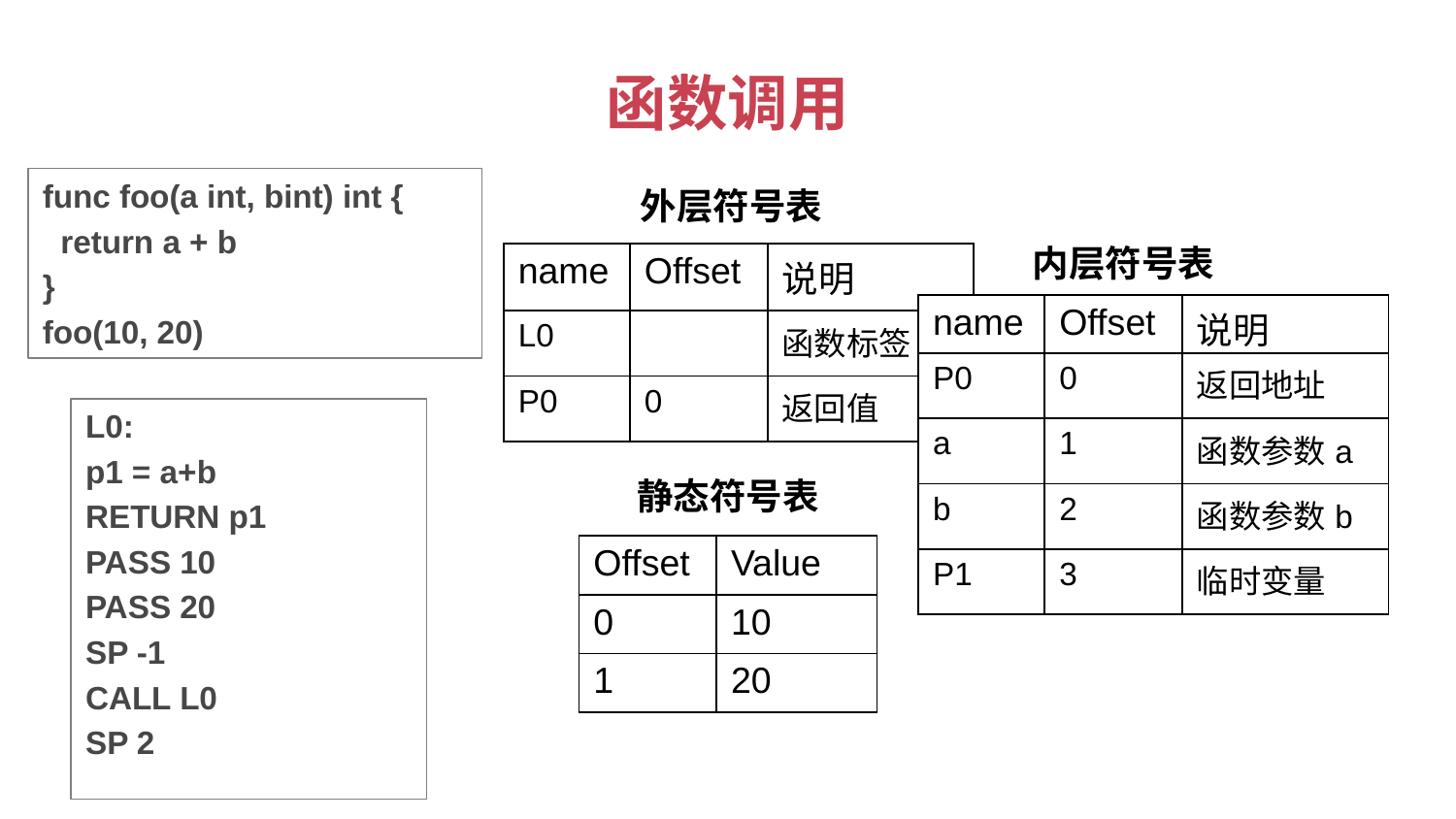

# 函数调用
func foo(a int, bint) int {
  return a + b
}
foo(10, 20)
外层符号表
内层符号表
| name | Offset | 说明 |
| --- | --- | --- |
| L0 |  | 函数标签 |
| P0 | 0 | 返回值 |
| name | Offset | 说明 |
| --- | --- | --- |
| P0 | 0 | 返回地址 |
| a | 1 | 函数参数a |
| b | 2 | 函数参数b |
| P1 | 3 | 临时变量 |
L0:
p1 = a+b
RETURN p1
PASS 10
PASS 20
SP -1
CALL L0
SP 2
静态符号表
| Offset | Value |
| --- | --- |
| 0 | 10 |
| 1 | 20 |